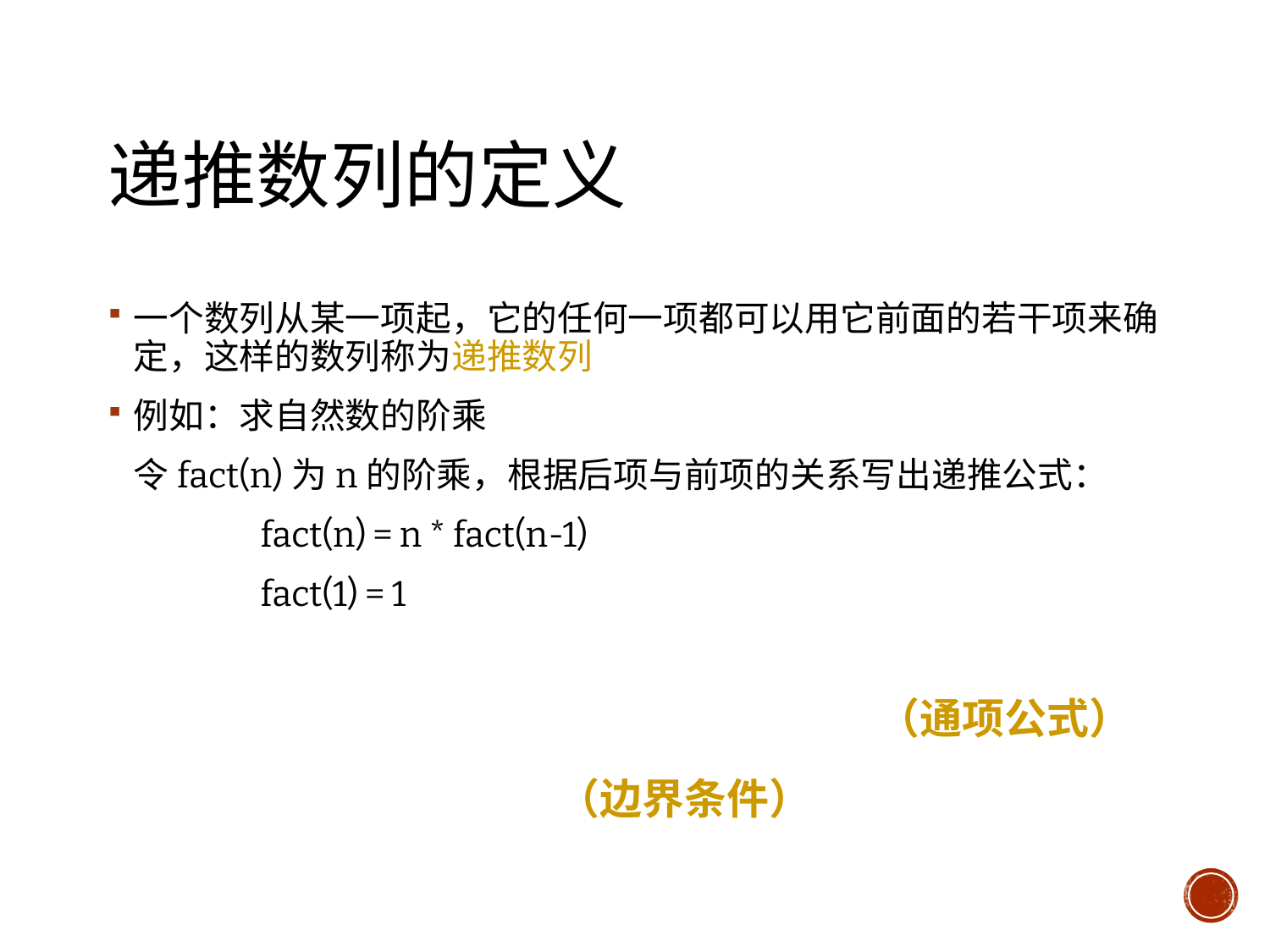

# 递推数列的定义
一个数列从某一项起，它的任何一项都可以用它前面的若干项来确定，这样的数列称为递推数列
例如：求自然数的阶乘
	令fact(n)为n的阶乘，根据后项与前项的关系写出递推公式：
		fact(n) = n * fact(n-1)
		fact(1) = 1
（通项公式）
（边界条件）